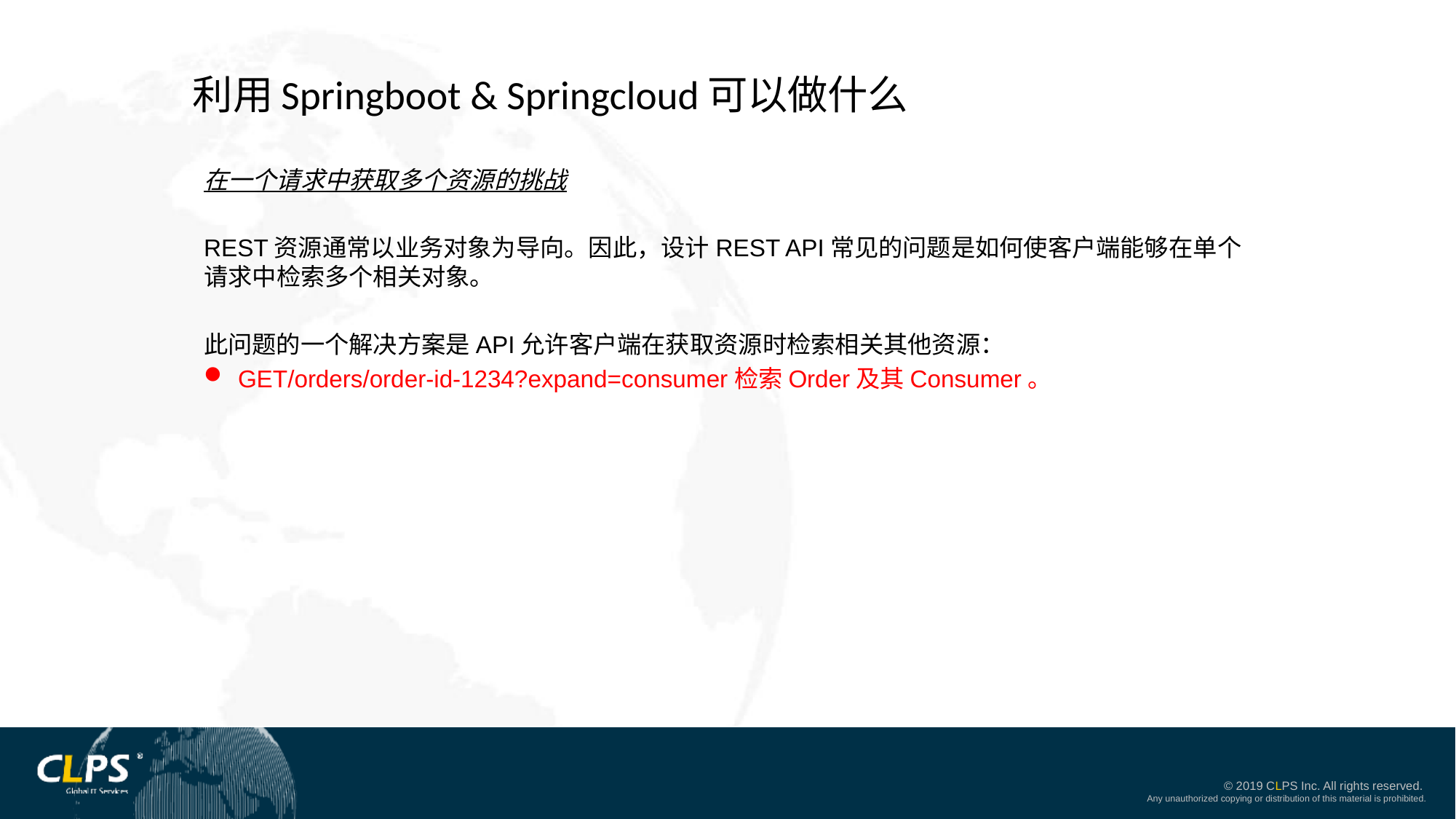

利用Springboot & Springcloud可以做什么

在一个请求中获取多个资源的挑战

REST资源通常以业务对象为导向。因此，设计REST API常见的问题是如何使客户端能够在单个请求中检索多个相关对象。

此问题的一个解决方案是API允许客户端在获取资源时检索相关其他资源：
GET/orders/order-id-1234?expand=consumer检索Order及其Consumer。
13